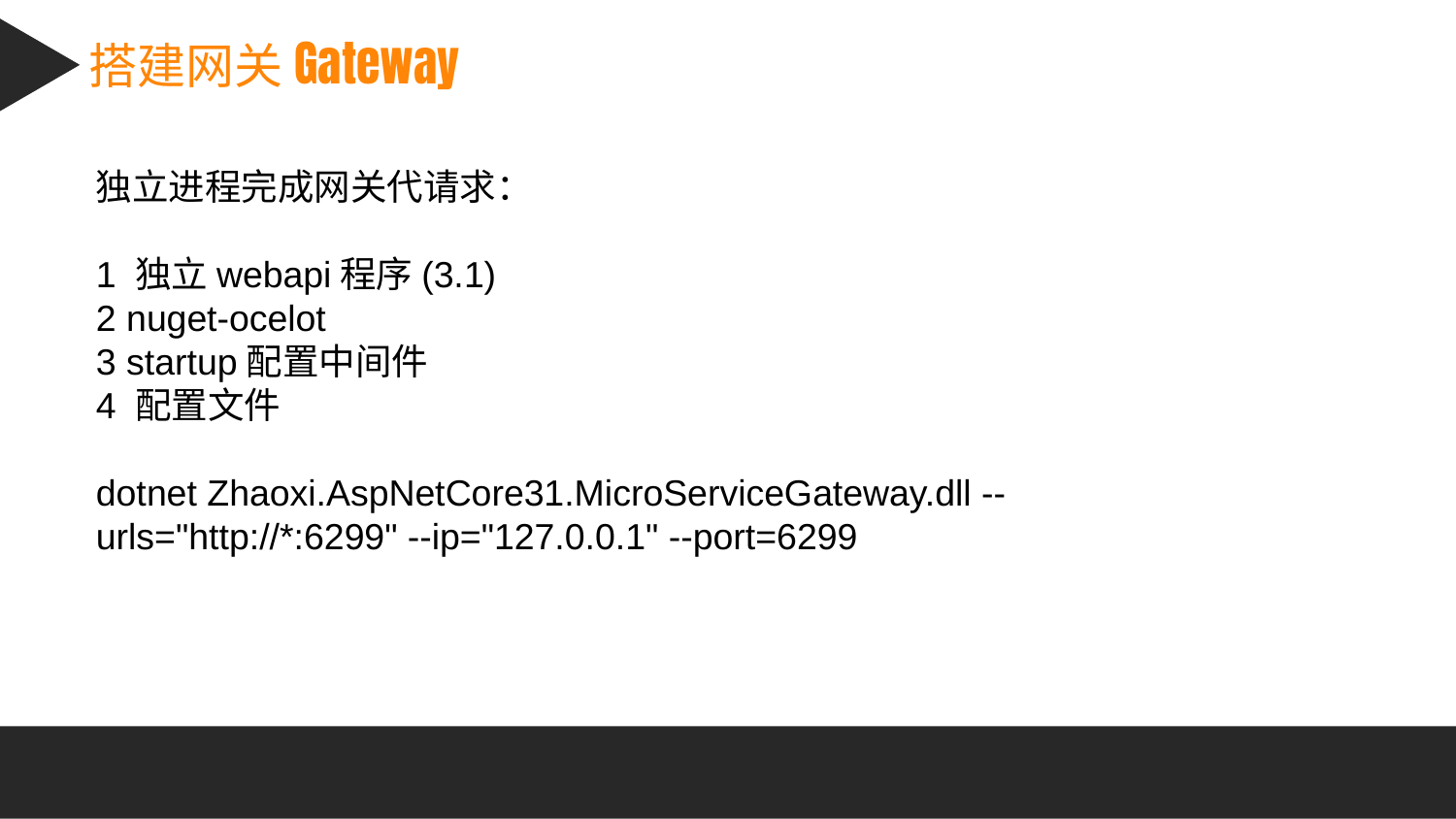

搭建网关Gateway
独立进程完成网关代请求：

1 独立webapi程序(3.1)
2 nuget-ocelot
3 startup配置中间件
4 配置文件

dotnet Zhaoxi.AspNetCore31.MicroServiceGateway.dll --urls="http://*:6299" --ip="127.0.0.1" --port=6299